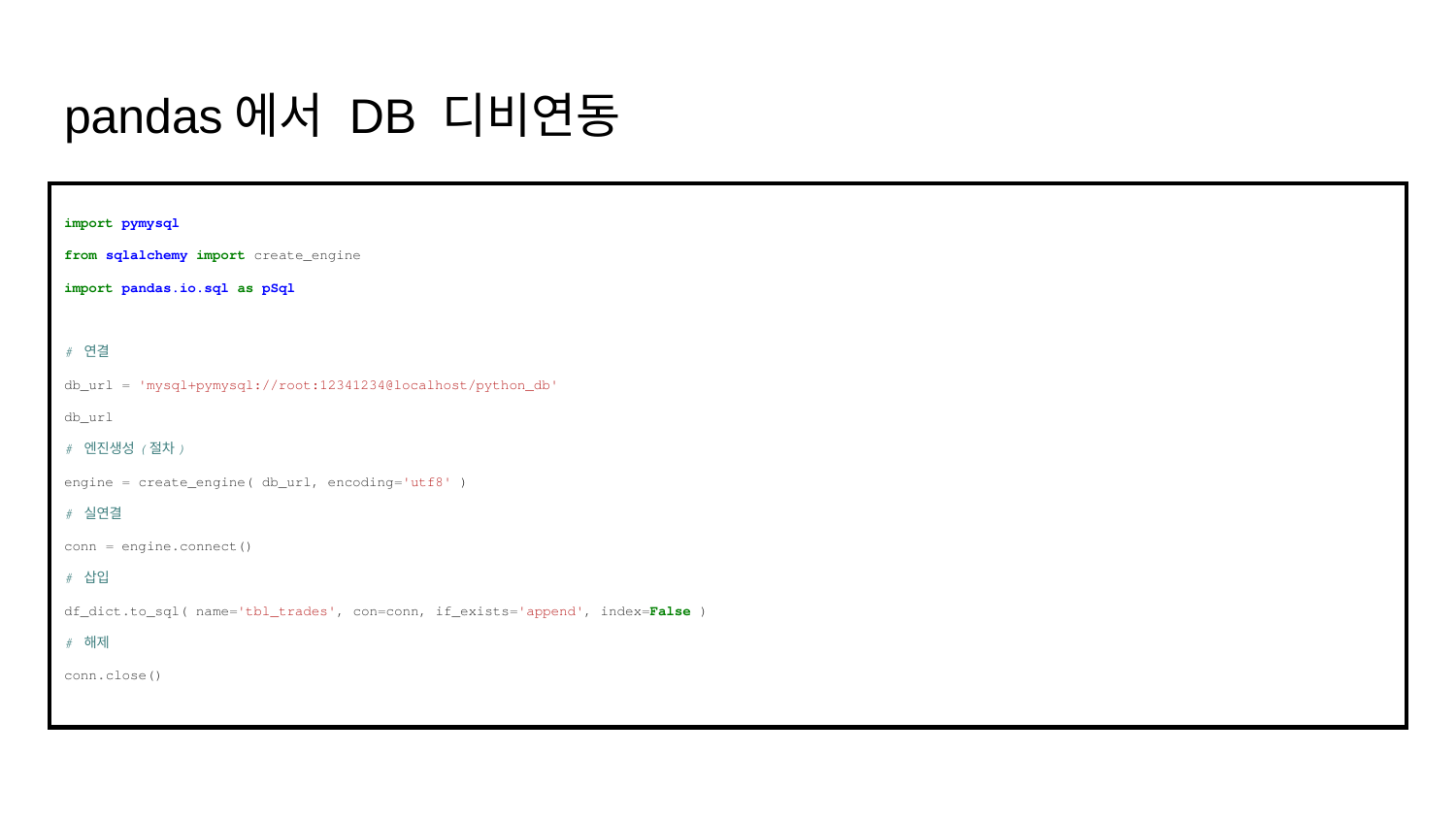

# pandas에서 DB 디비연동
import pymysql
from sqlalchemy import create_engine
import pandas.io.sql as pSql

# 연결
db_url = 'mysql+pymysql://root:12341234@localhost/python_db'
db_url
# 엔진생성(절차)
engine = create_engine( db_url, encoding='utf8' )
# 실연결
conn = engine.connect()
# 삽입
df_dict.to_sql( name='tbl_trades', con=conn, if_exists='append', index=False )
# 해제
conn.close()